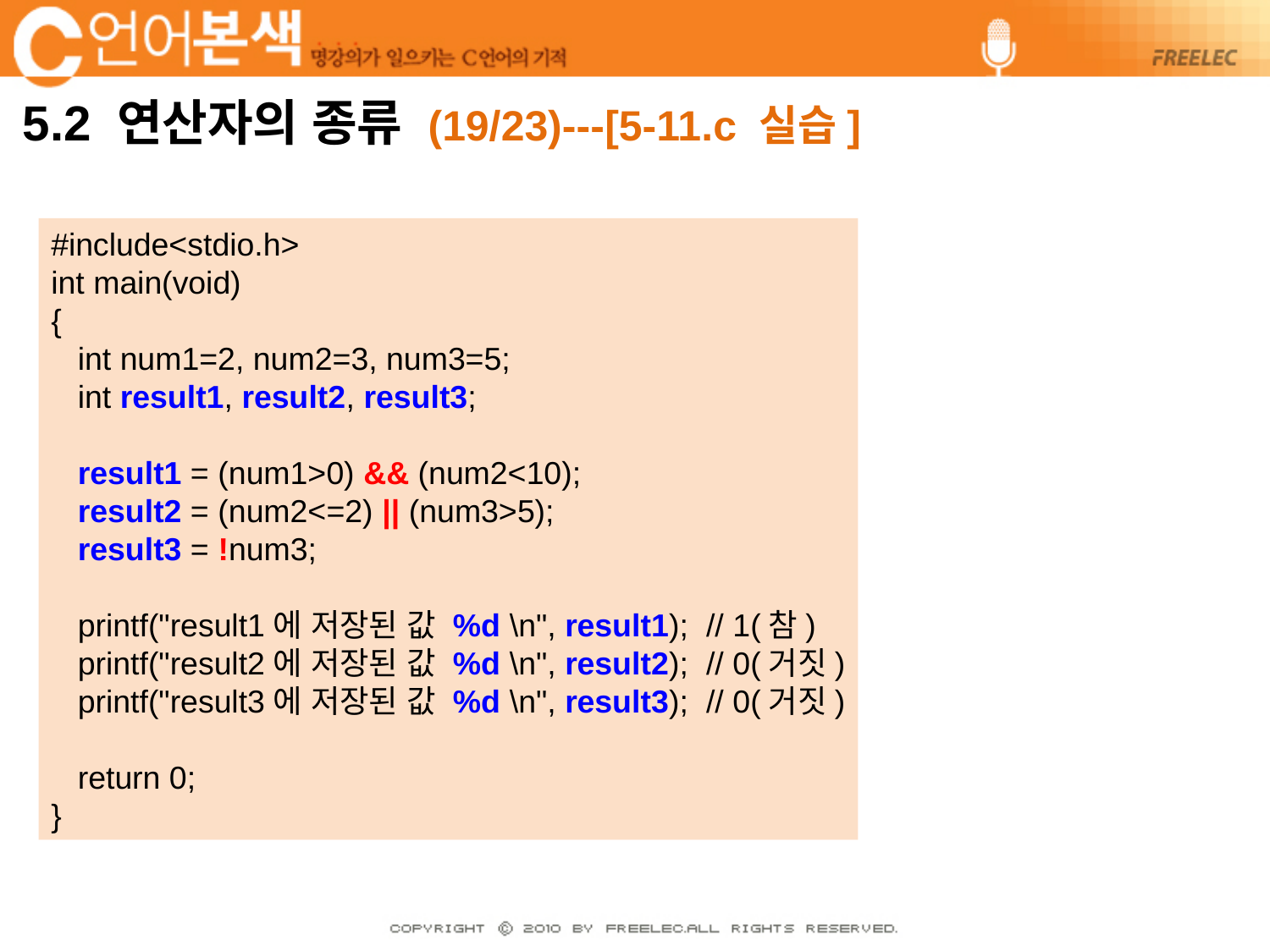

# 5.2 연산자의 종류 (19/23)---[5-11.c 실습]
#include<stdio.h>
int main(void)
{
   int num1=2, num2=3, num3=5;
   int result1, result2, result3;

   result1 = (num1>0) && (num2<10);
   result2 = (num2<=2) || (num3>5);
   result3 = !num3;

   printf("result1에 저장된 값 %d \n", result1);  // 1(참)
   printf("result2에 저장된 값 %d \n", result2);  // 0(거짓)
   printf("result3에 저장된 값 %d \n", result3);  // 0(거짓)

   return 0;
}